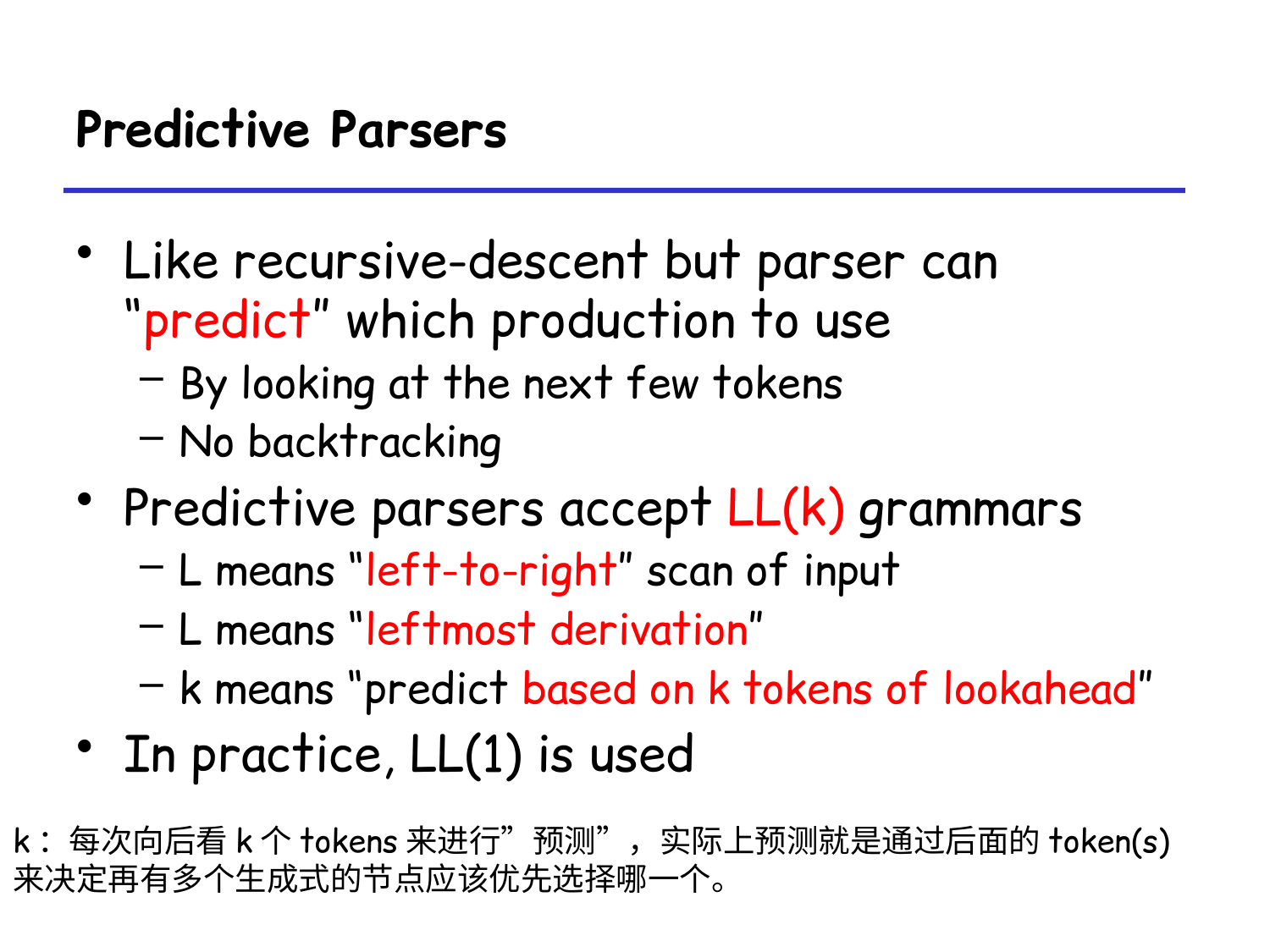

# Predictive Parsers
Like recursive-descent but parser can “predict” which production to use
By looking at the next few tokens
No backtracking
Predictive parsers accept LL(k) grammars
L means “left-to-right” scan of input
L means “leftmost derivation”
k means “predict based on k tokens of lookahead”
In practice, LL(1) is used
k：每次向后看k个tokens来进行”预测”，实际上预测就是通过后面的token(s)
来决定再有多个生成式的节点应该优先选择哪一个。
81